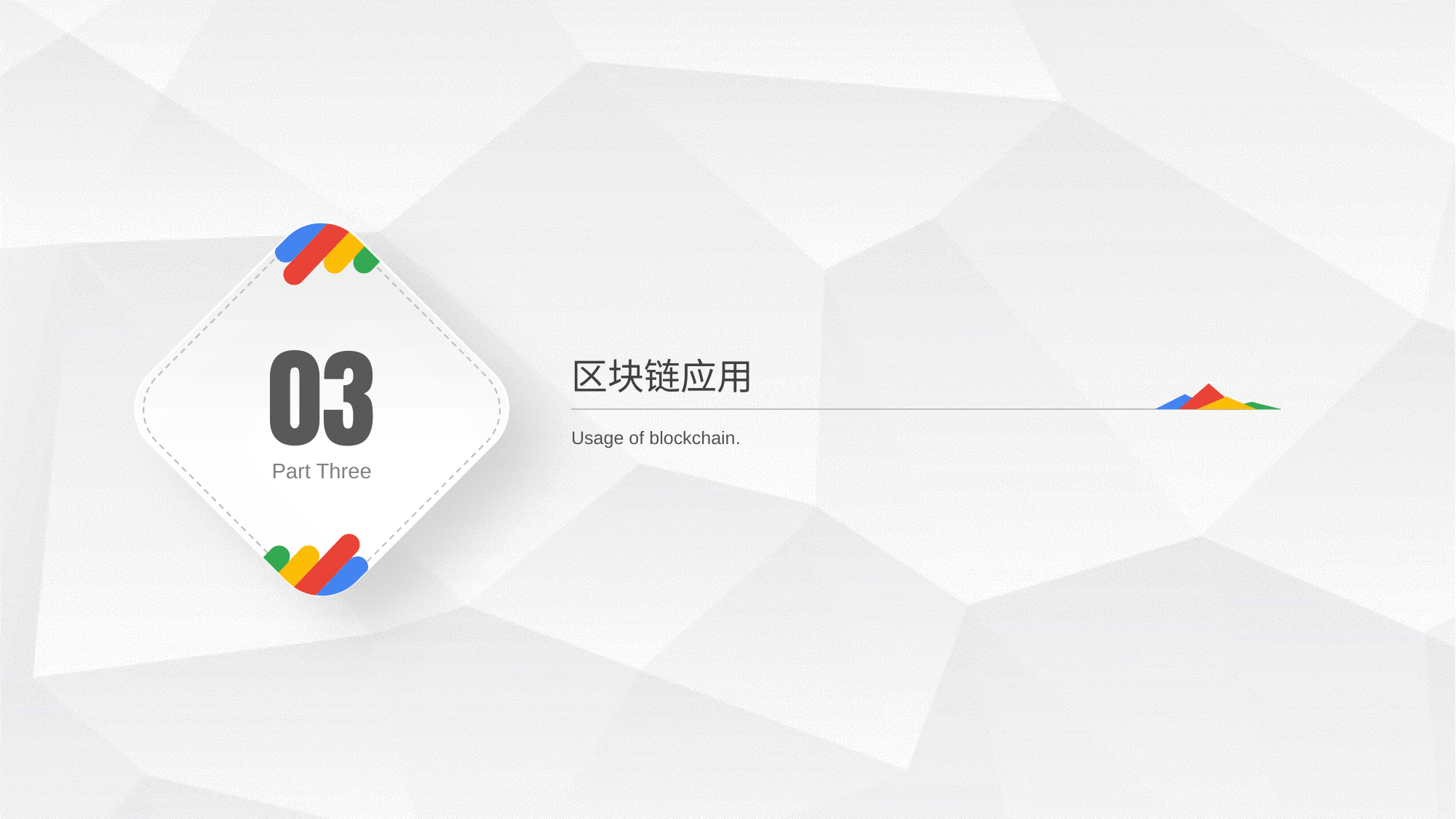

03
区块链应用

Usage of blockchain.
Part Three